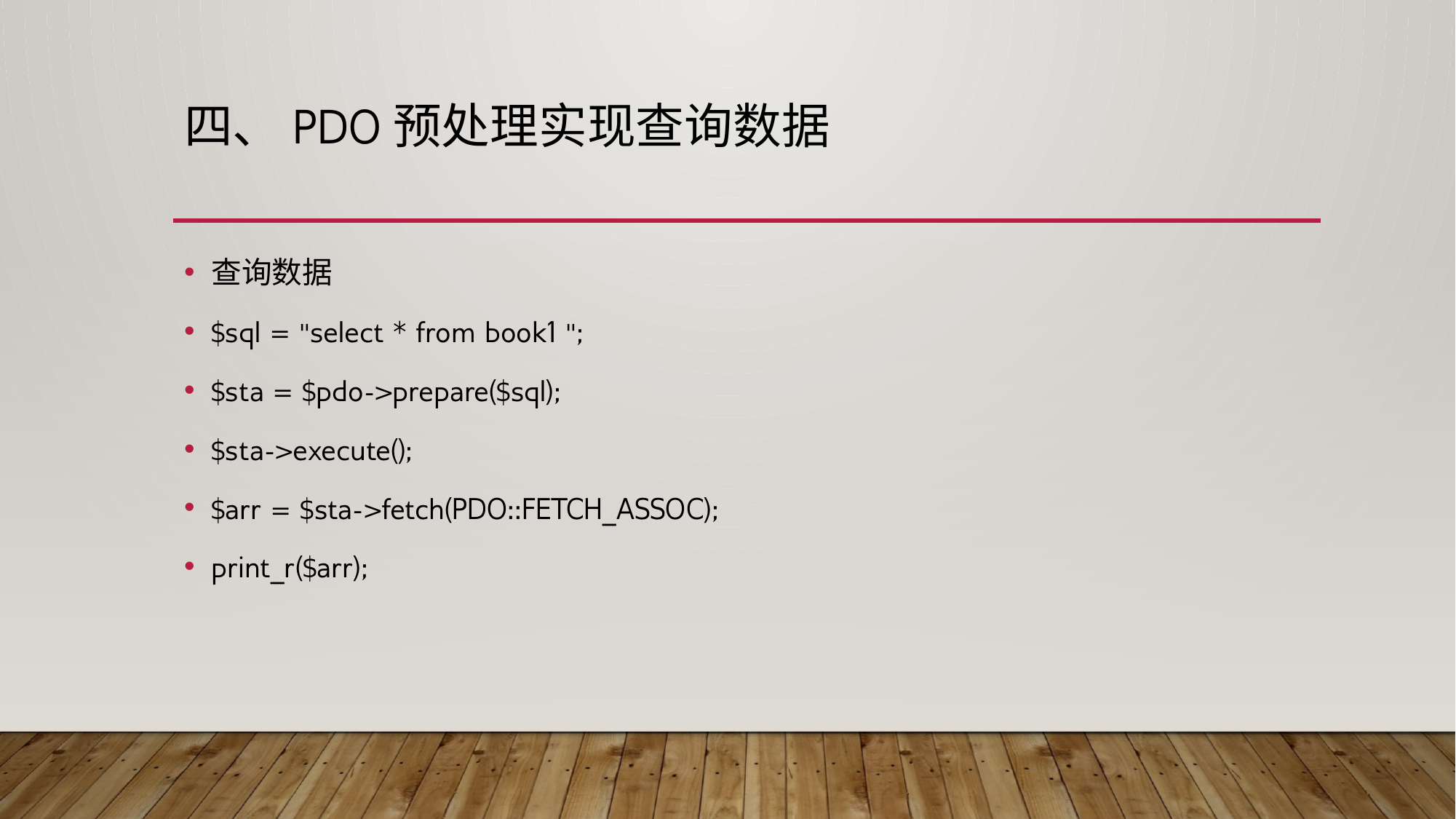

# 四、pdo预处理实现查询数据
查询数据
$sql = "select * from book1 ";
$sta = $pdo->prepare($sql);
$sta->execute();
$arr = $sta->fetch(PDO::FETCH_ASSOC);
print_r($arr);